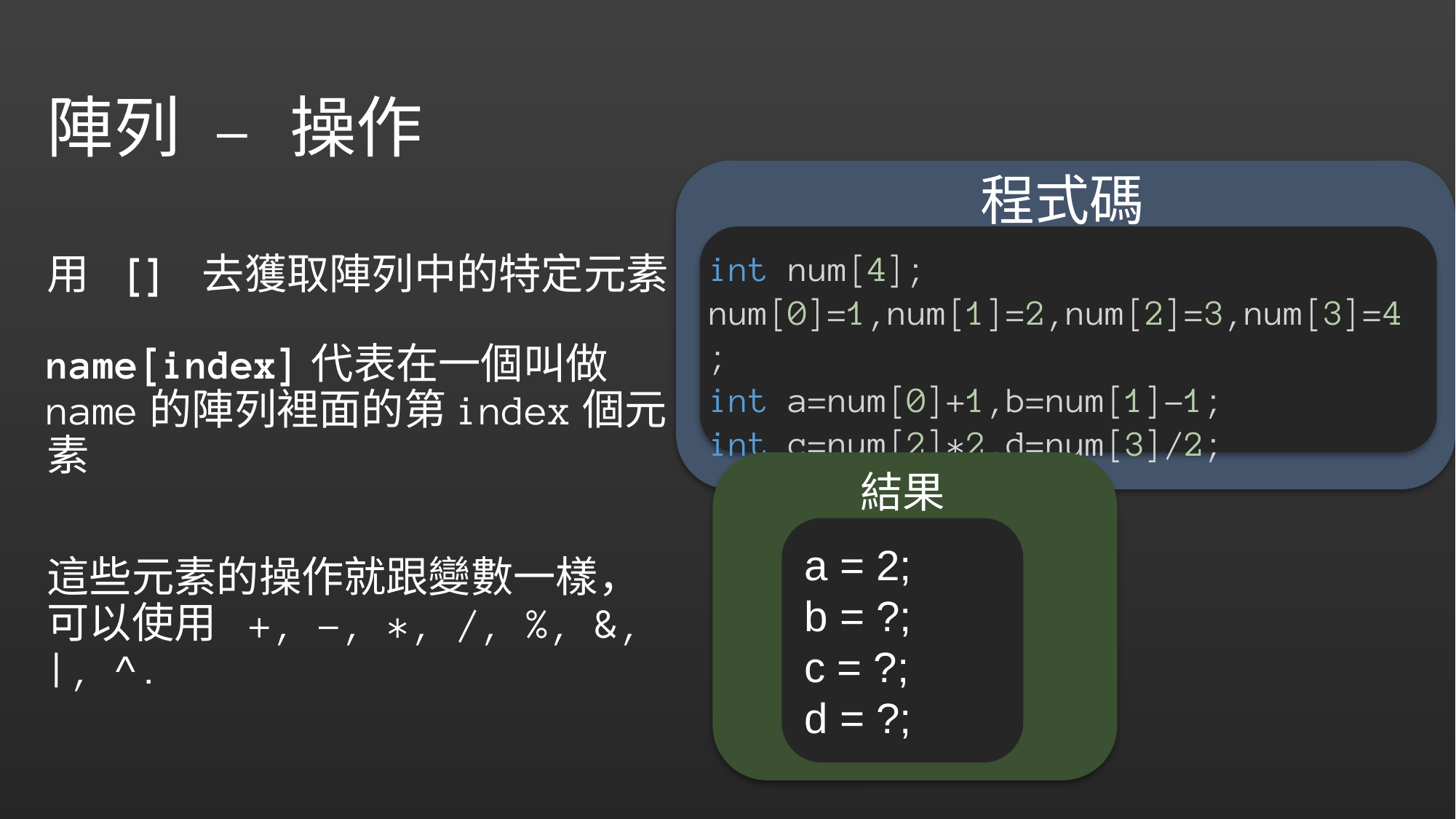

# 陣列 – 操作

程式碼
int num[4];
num[0]=1,num[1]=2,num[2]=3,num[3]=4;
int a=num[0]+1,b=num[1]-1;
int c=num[2]*2,d=num[3]/2;

用 [] 去獲取陣列中的特定元素

name[index]代表在一個叫做 name的陣列裡面的第index個元素

這些元素的操作就跟變數一樣，可以使用 +, -, *, /, %, &, |, ^.

結果
a = 2;
b = ?;
c = ?;
d = ?;